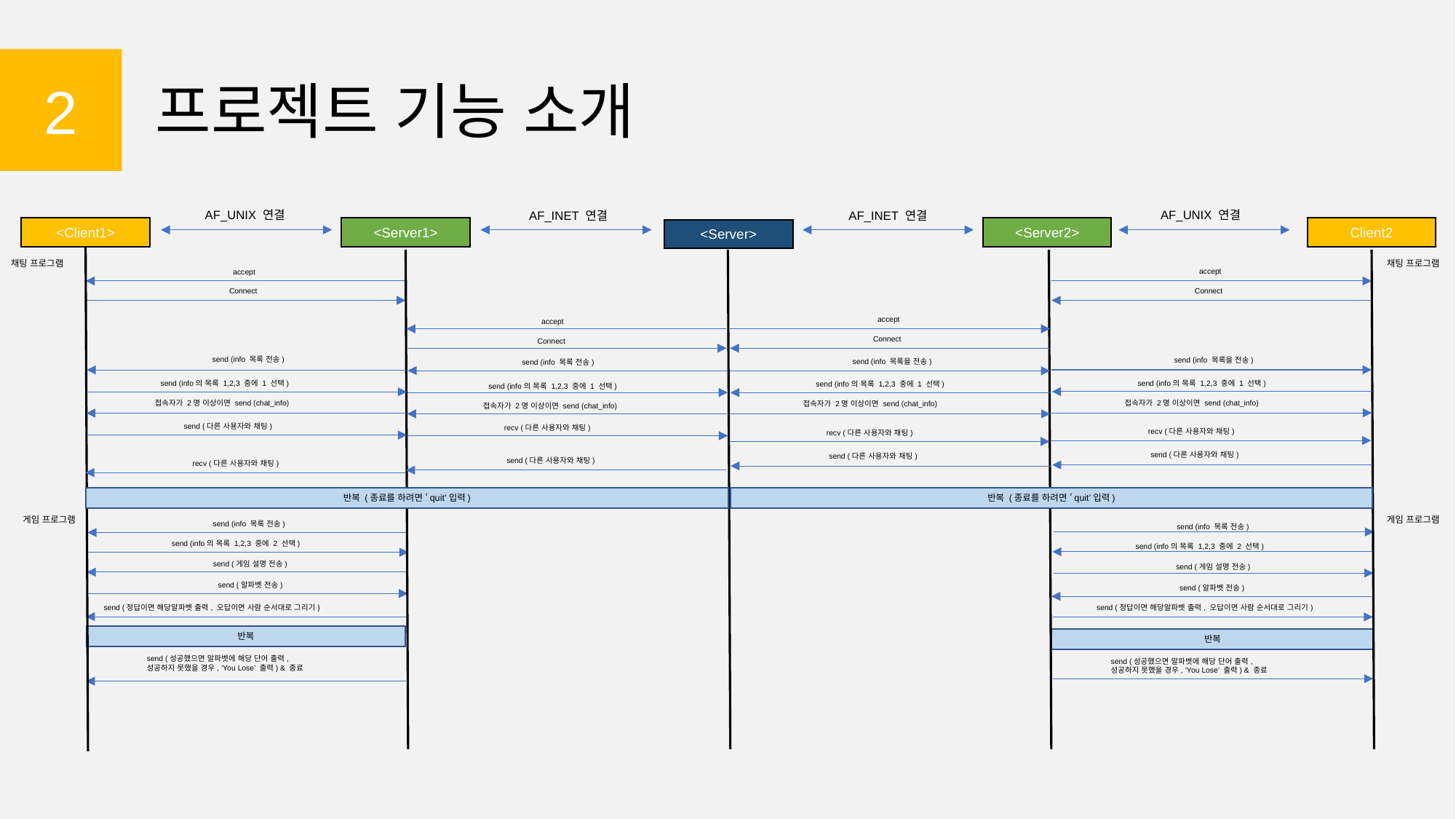

2
프로젝트 기능 소개
AF_UNIX 연결
AF_UNIX 연결
AF_INET 연결
AF_INET 연결
<Client1>
<Server1>
<Server2>
Client2
<Server>
채팅 프로그램
채팅 프로그램
accept
accept
Connect
Connect
accept
accept
Connect
send (info 목록 전송)
send (info의 목록 1,2,3 중에 1 선택)
접속자가 2명 이상이면 send (chat_info)
recv (다른 사용자와 채팅)
send (다른 사용자와 채팅)
Connect
send (info 목록 전송)
send (info 목록을 전송)
send (info의 목록 1,2,3 중에 1 선택)
접속자가 2명 이상이면 send (chat_info)
recv (다른 사용자와 채팅)
send (다른 사용자와 채팅)
send (info 목록을 전송)
send (info의 목록 1,2,3 중에 1 선택)
send (info의 목록 1,2,3 중에 1 선택)
접속자가 2명 이상이면 send (chat_info)
접속자가 2명 이상이면 send (chat_info)
send (다른 사용자와 채팅)
recv (다른 사용자와 채팅)
send (다른 사용자와 채팅)
recv (다른 사용자와 채팅)
반복 (종료를 하려면 ‘quit’입력)
반복 (종료를 하려면 ‘quit’입력)
게임 프로그램
게임 프로그램
send (info 목록 전송)
send (info 목록 전송)
send (info의 목록 1,2,3 중에 2 선택)
send (게임 설명 전송)
send (알파벳 전송)
send (정답이면 해당알파벳 출력, 오답이면 사람 순서대로 그리기)
반복
send (성공했으면 알파벳에 해당 단어 출력,
성공하지 못했을 경우, ‘You Lose’ 출력) & 종료
send (info의 목록 1,2,3 중에 2 선택)
send (게임 설명 전송)
send (알파벳 전송)
send (정답이면 해당알파벳 출력, 오답이면 사람 순서대로 그리기)
반복
send (성공했으면 알파벳에 해당 단어 출력,
성공하지 못했을 경우, ‘You Lose’ 출력) & 종료